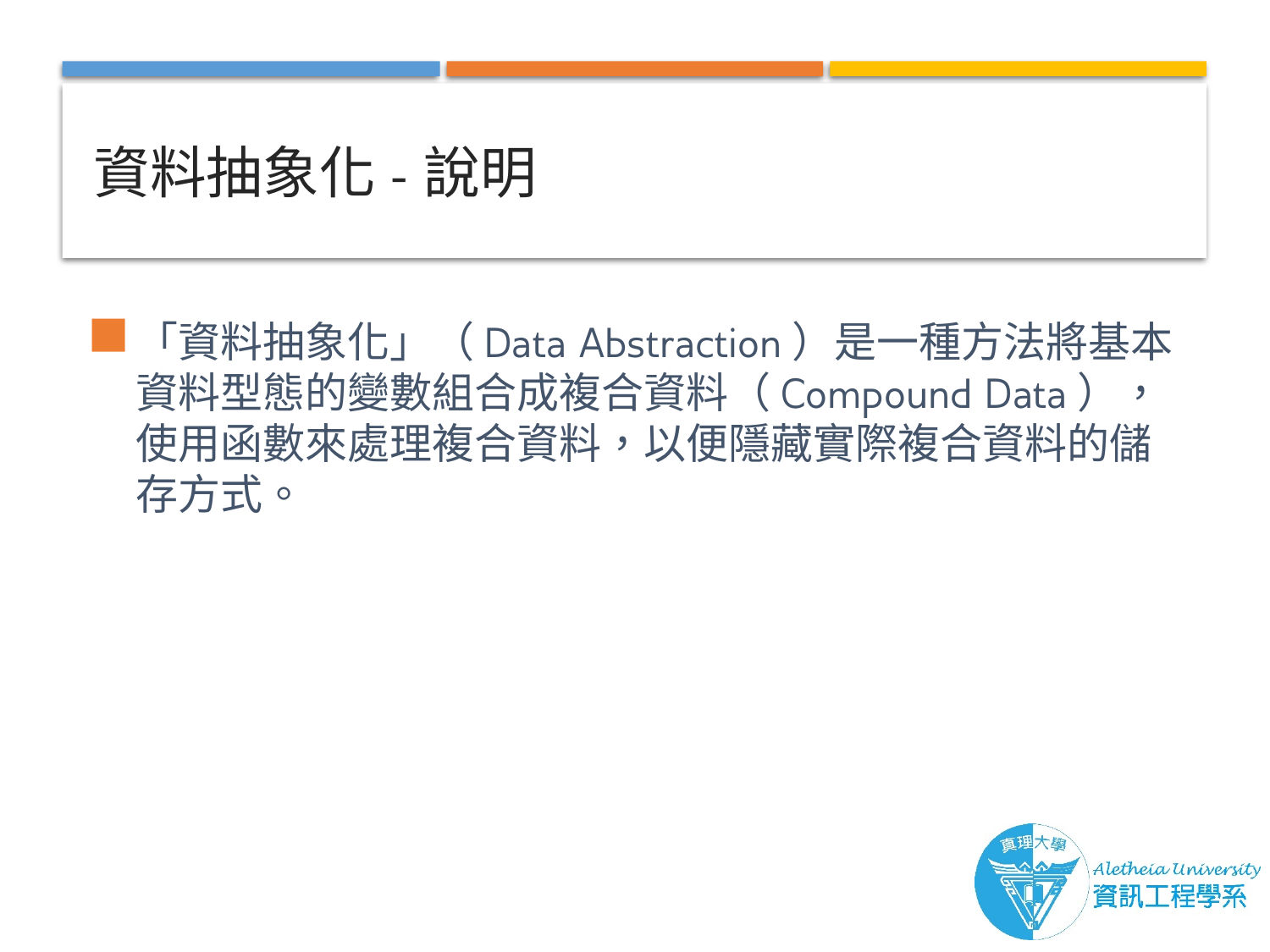

# 資料抽象化-說明
「資料抽象化」（Data Abstraction）是一種方法將基本資料型態的變數組合成複合資料（Compound Data），使用函數來處理複合資料，以便隱藏實際複合資料的儲存方式。